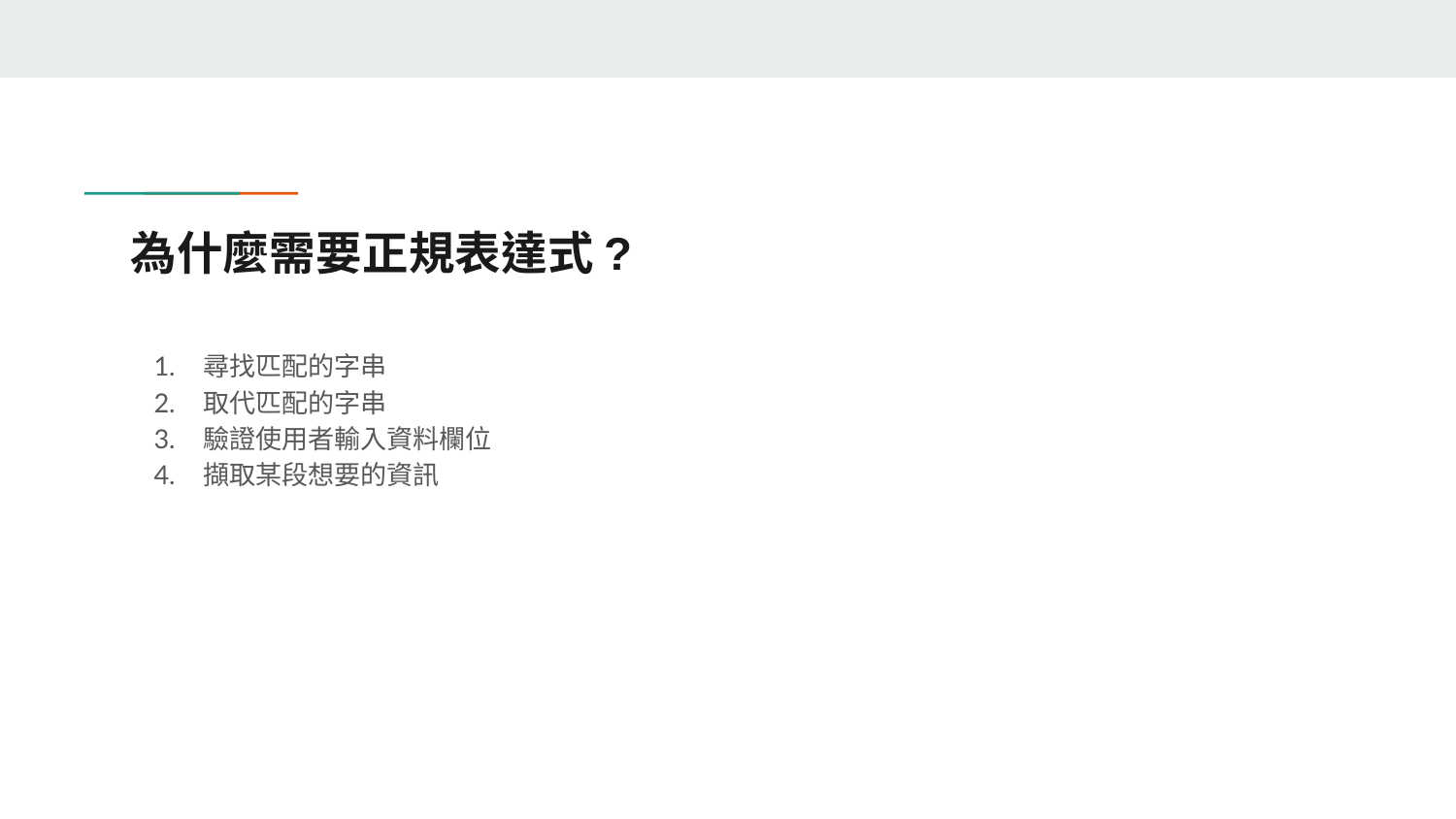

# 為什麼需要正規表達式?
尋找匹配的字串
取代匹配的字串
驗證使用者輸入資料欄位
擷取某段想要的資訊